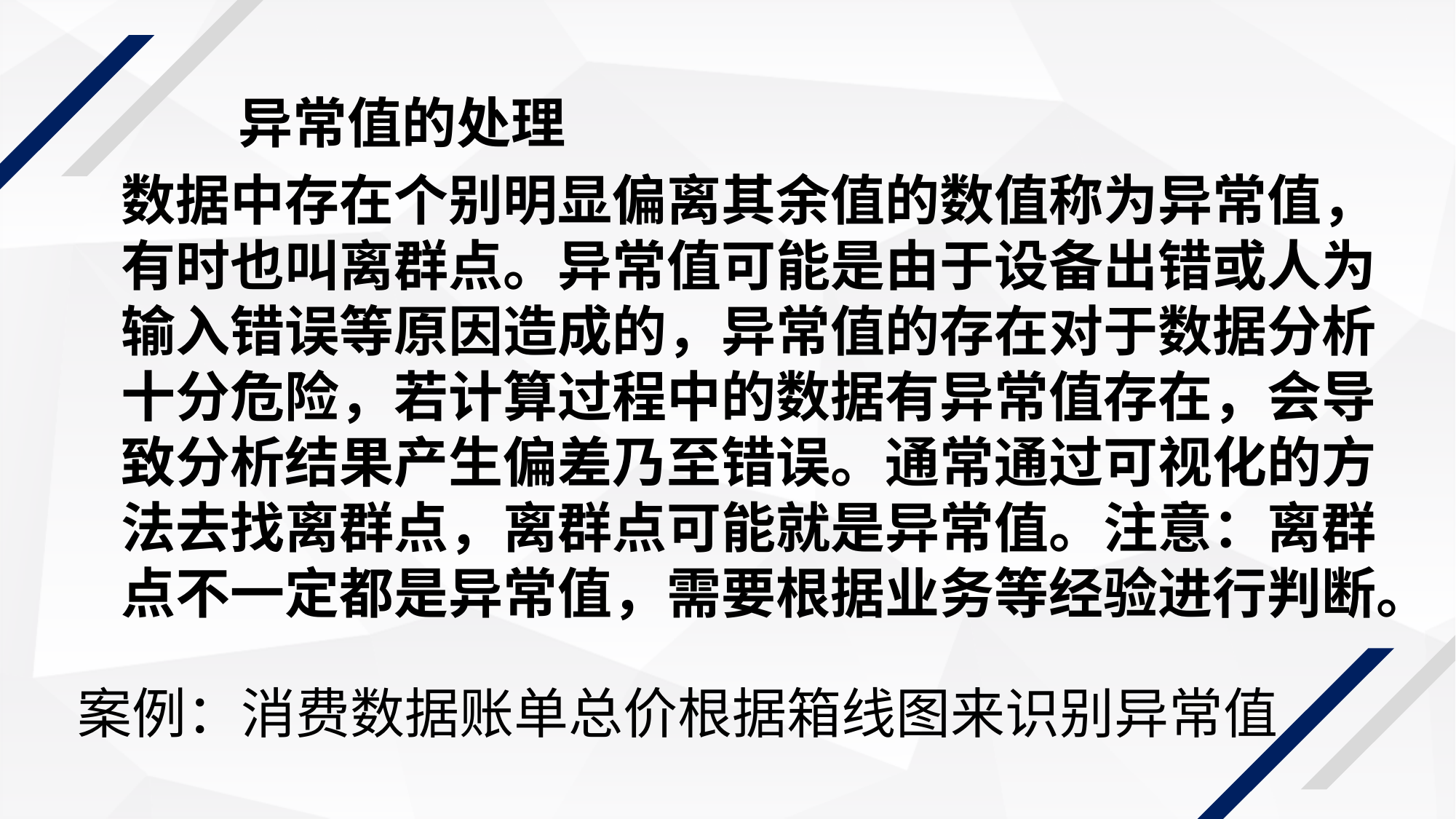

异常值的处理
数据中存在个别明显偏离其余值的数值称为异常值，有时也叫离群点。异常值可能是由于设备出错或人为输入错误等原因造成的，异常值的存在对于数据分析十分危险，若计算过程中的数据有异常值存在，会导致分析结果产生偏差乃至错误。通常通过可视化的方法去找离群点，离群点可能就是异常值。注意：离群点不一定都是异常值，需要根据业务等经验进行判断。
案例：消费数据账单总价根据箱线图来识别异常值